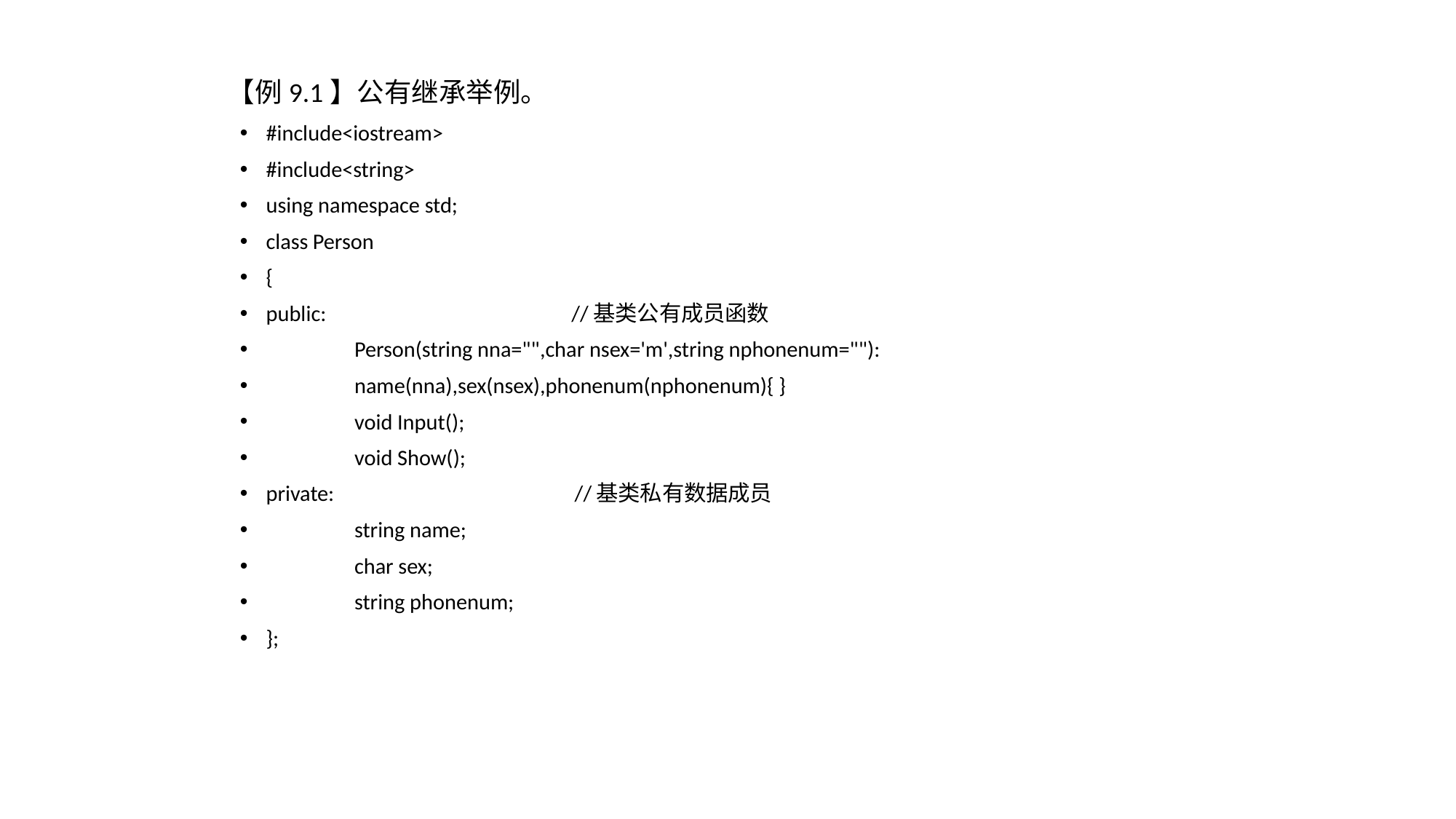

# 【例9.1】公有继承举例。
#include<iostream>
#include<string>
using namespace std;
class Person
{
public:                                                  //基类公有成员函数
	Person(string nna="",char nsex='m',string nphonenum=""):
	name(nna),sex(nsex),phonenum(nphonenum){ }
	void Input();
	void Show();
private:                                                 //基类私有数据成员
	string name;
	char sex;
	string phonenum;
};